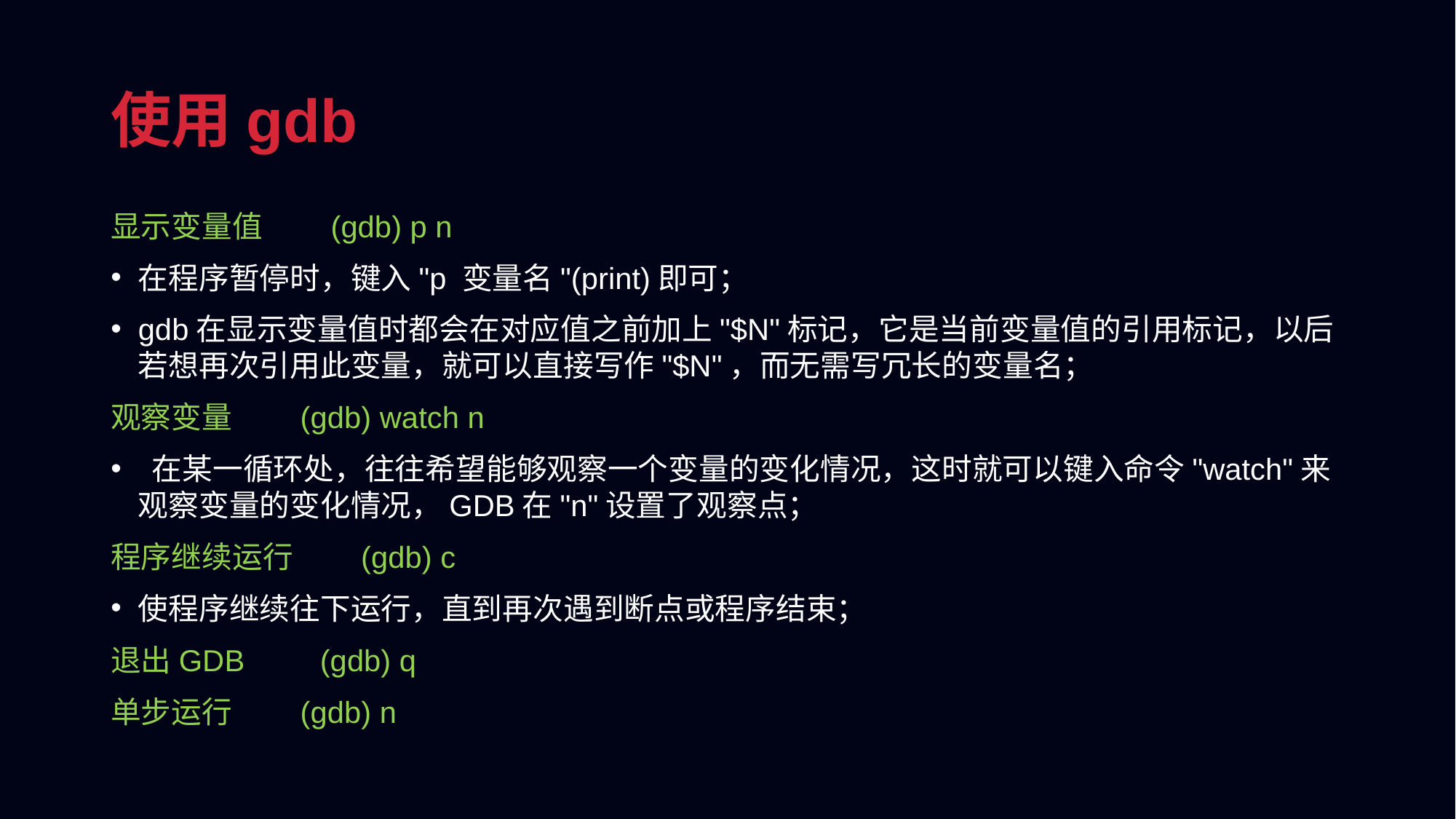

使用gdb
显示变量值　　(gdb) p n
在程序暂停时，键入"p 变量名"(print)即可；
gdb在显示变量值时都会在对应值之前加上"$N"标记，它是当前变量值的引用标记，以后若想再次引用此变量，就可以直接写作"$N"，而无需写冗长的变量名；
观察变量　　(gdb) watch n
 在某一循环处，往往希望能够观察一个变量的变化情况，这时就可以键入命令"watch"来观察变量的变化情况，GDB在"n"设置了观察点；
程序继续运行　　(gdb) c
使程序继续往下运行，直到再次遇到断点或程序结束；
退出GDB　　(gdb) q
单步运行　　(gdb) n